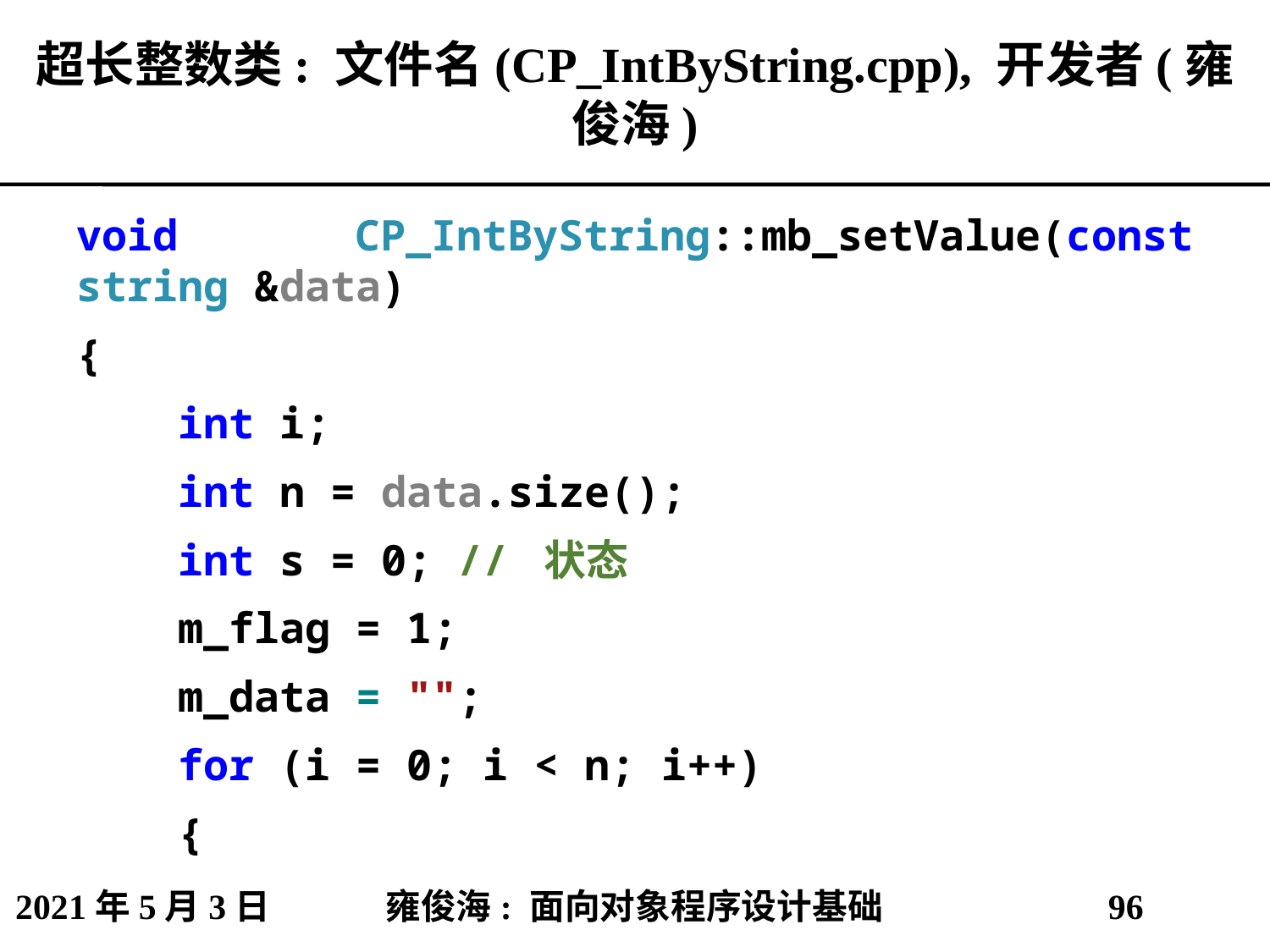

# 超长整数类: 文件名(CP_IntByString.cpp), 开发者(雍俊海)

void CP_IntByString::mb_setValue(const string &data)
{
    int i;
    int n = data.size();
    int s = 0; // 状态
    m_flag = 1;
    m_data = "";
    for (i = 0; i < n; i++)
    {
2021年5月3日
雍俊海: 面向对象程序设计基础
96